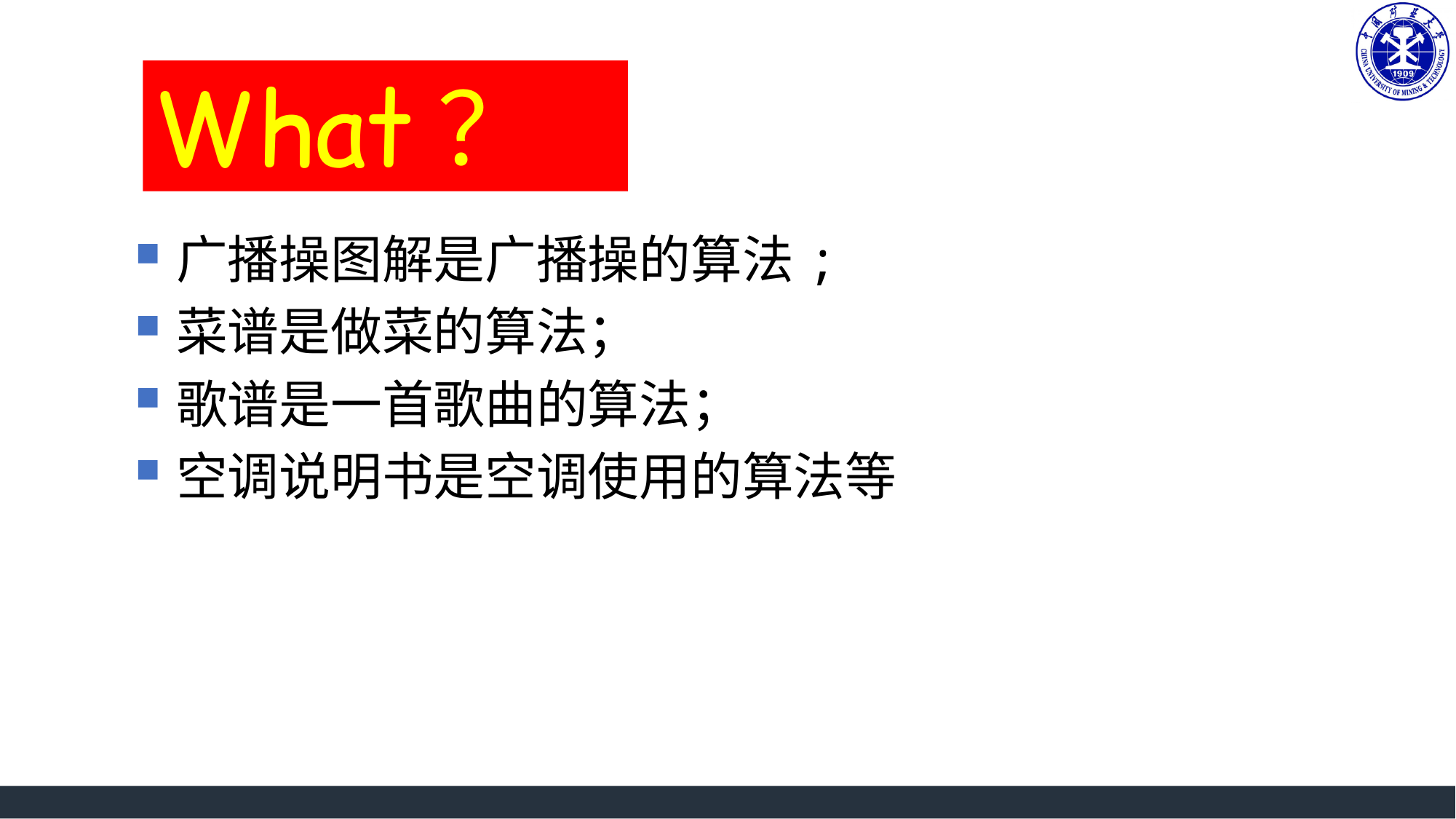

What？

广播操图解是广播操的算法;
菜谱是做菜的算法；
歌谱是一首歌曲的算法；
空调说明书是空调使用的算法等